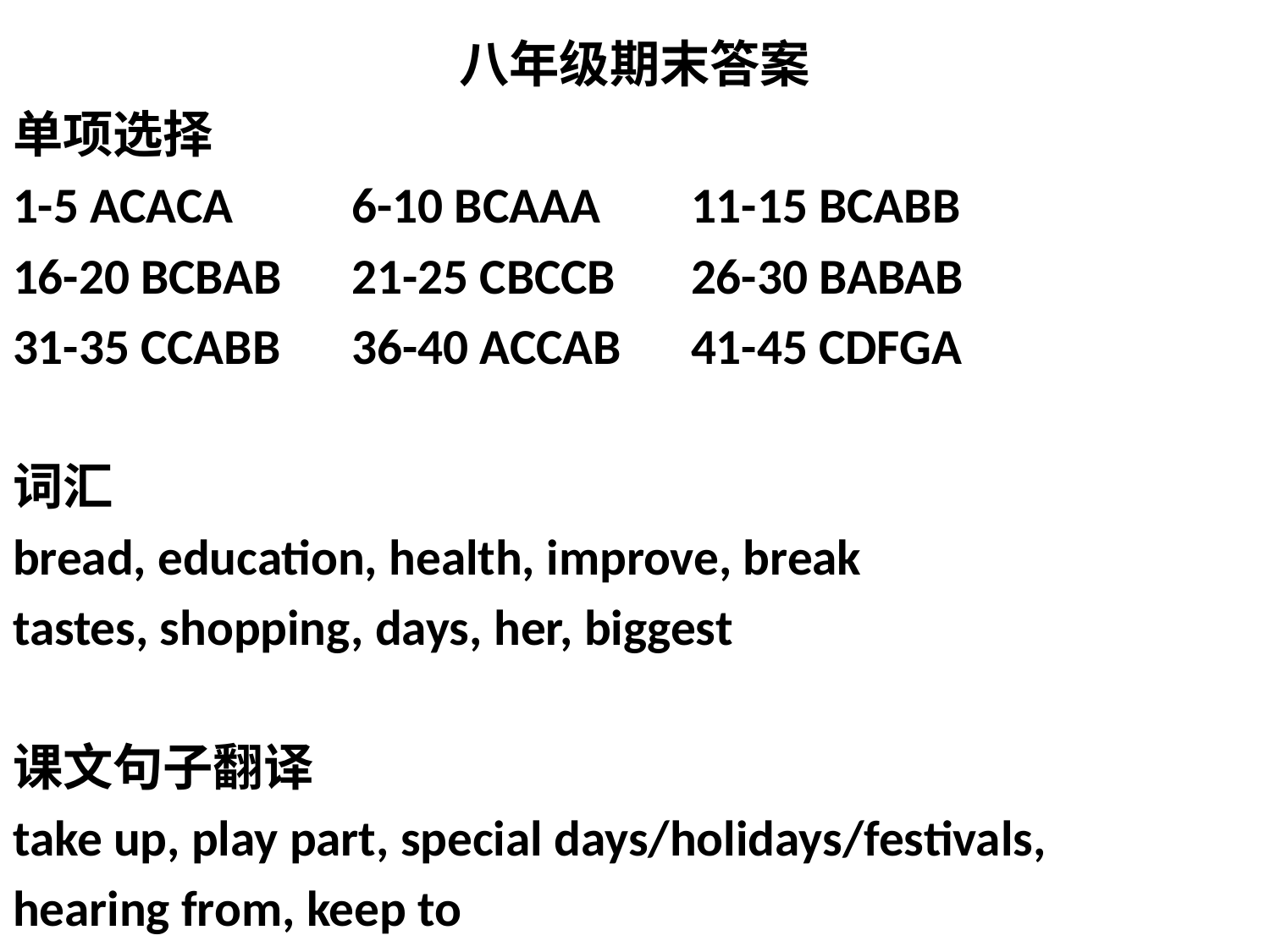

八年级期末答案
单项选择
1-5 ACACA 		6-10 BCAAA	11-15 BCABB
16-20 BCBAB	21-25 CBCCB	26-30 BABAB
31-35 CCABB	36-40 ACCAB	41-45 CDFGA

词汇
bread, education, health, improve, break
tastes, shopping, days, her, biggest

课文句子翻译
take up, play part, special days/holidays/festivals,
hearing from, keep to